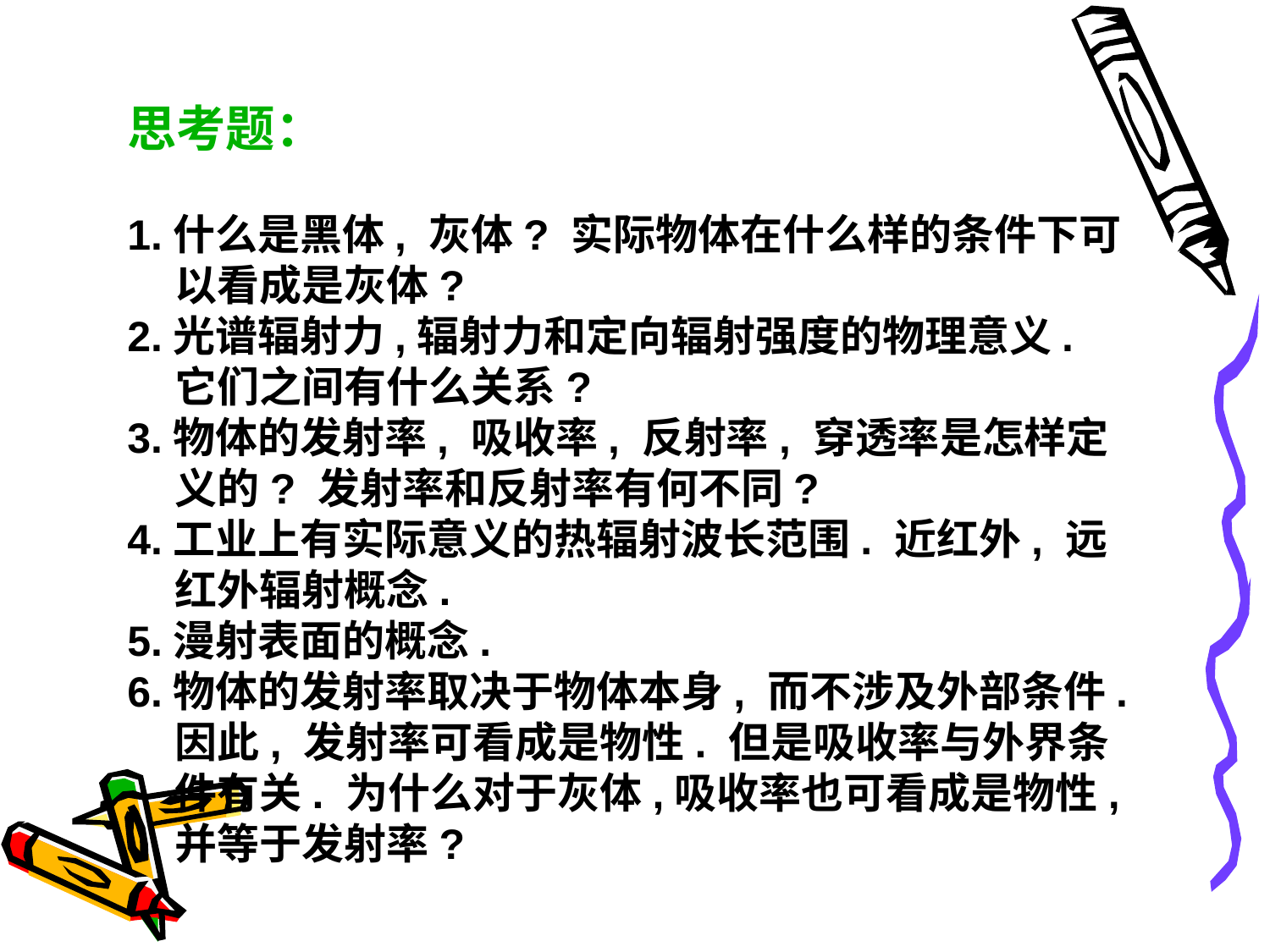

思考题：

1.什么是黑体, 灰体? 实际物体在什么样的条件下可以看成是灰体?
2.光谱辐射力,辐射力和定向辐射强度的物理意义. 它们之间有什么关系?
3.物体的发射率, 吸收率, 反射率, 穿透率是怎样定义的? 发射率和反射率有何不同?
4.工业上有实际意义的热辐射波长范围. 近红外, 远红外辐射概念.
5.漫射表面的概念.
6.物体的发射率取决于物体本身, 而不涉及外部条件. 因此, 发射率可看成是物性. 但是吸收率与外界条件有关. 为什么对于灰体,吸收率也可看成是物性, 并等于发射率?